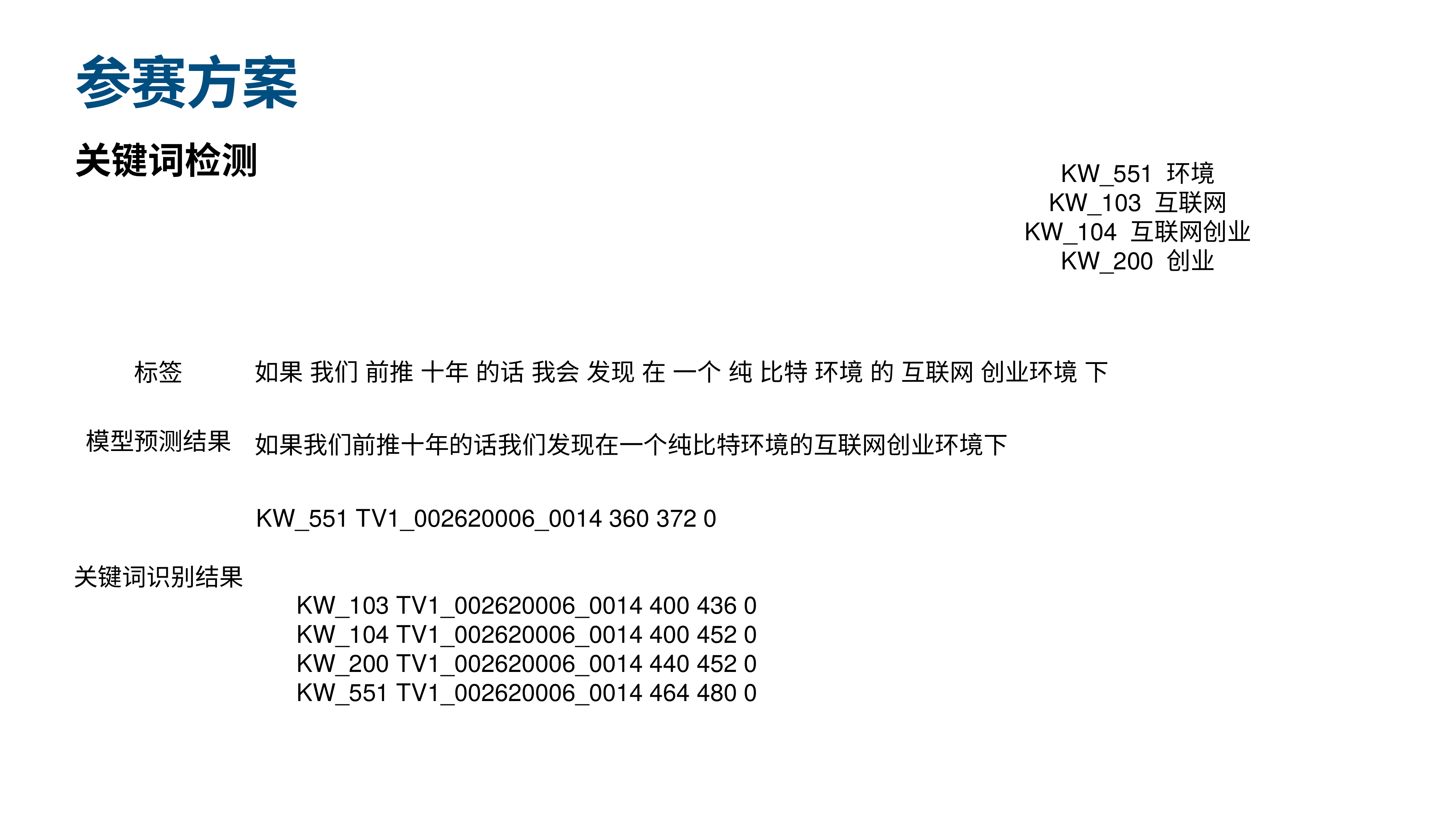

# 参赛方案
关键词检测
KW_551 环境
KW_103 互联网
KW_104 互联网创业
KW_200 创业
标签
如果 我们 前推 十年 的话 我会 发现 在 一个 纯 比特 环境 的 互联网 创业环境 下
模型预测结果
如果我们前推十年的话我们发现在一个纯比特环境的互联网创业环境下
KW_551 TV1_002620006_0014 360 372 0
KW_103 TV1_002620006_0014 400 436 0
KW_104 TV1_002620006_0014 400 452 0
KW_200 TV1_002620006_0014 440 452 0
KW_551 TV1_002620006_0014 464 480 0
关键词识别结果